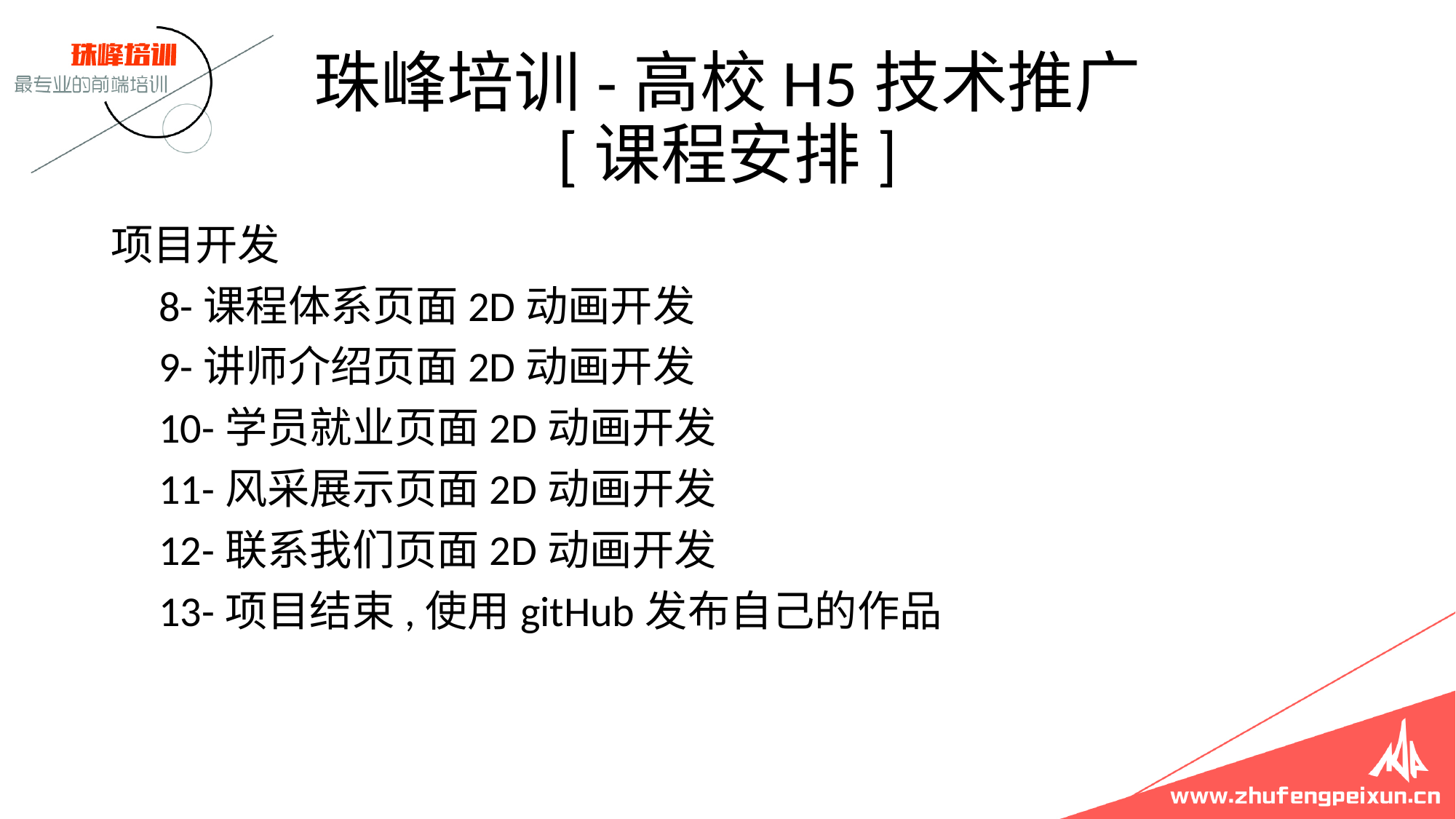

# 珠峰培训-高校H5技术推广 [课程安排]
项目开发
     8-课程体系页面2D动画开发
     9-讲师介绍页面2D动画开发
     10-学员就业页面2D动画开发
     11-风采展示页面2D动画开发
     12-联系我们页面2D动画开发
     13-项目结束,使用gitHub发布自己的作品